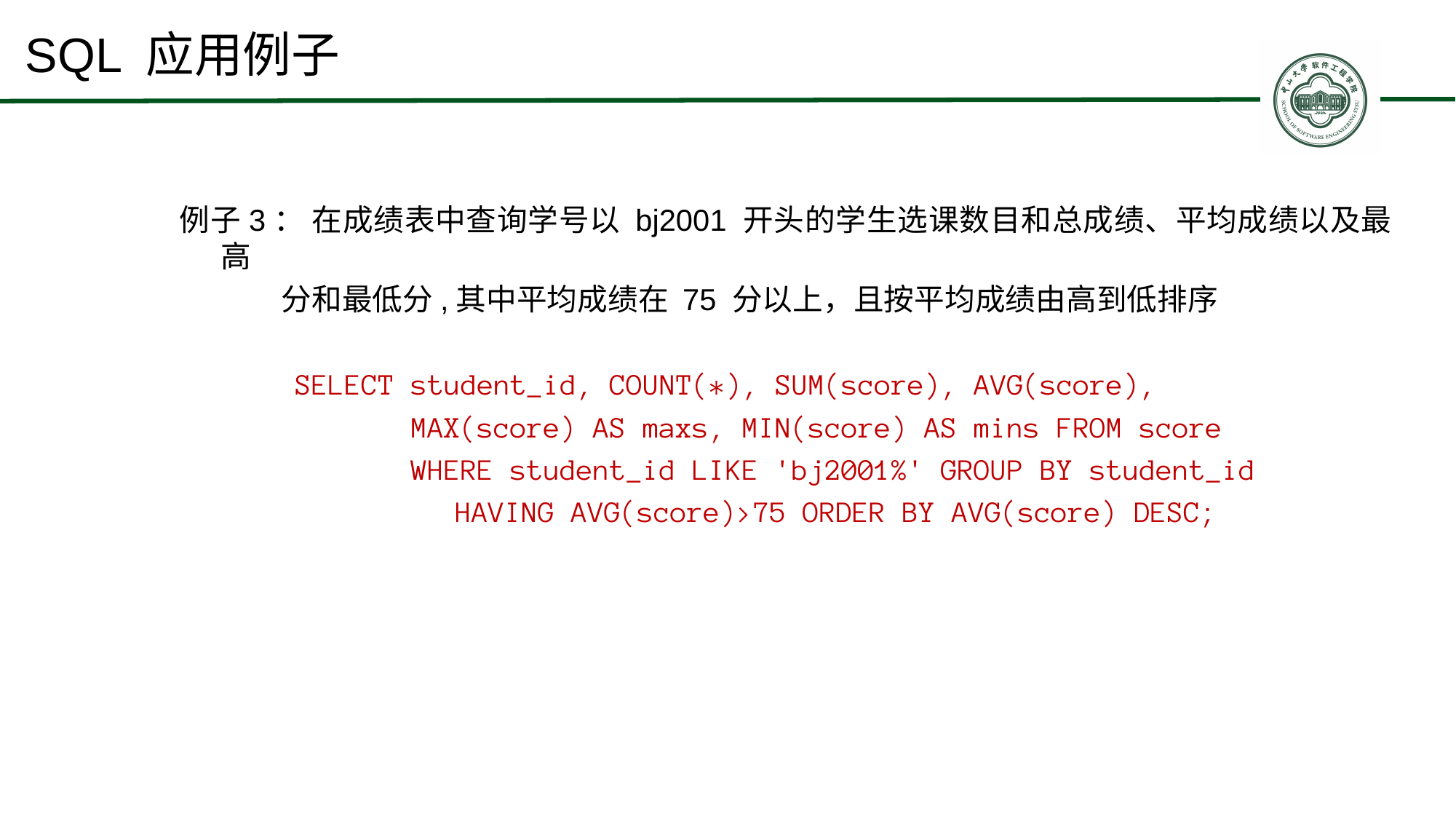

# SQL 应用例子
例子3： 在成绩表中查询学号以 bj2001 开头的学生选课数目和总成绩、平均成绩以及最高
              分和最低分,其中平均成绩在 75 分以上，且按平均成绩由高到低排序

       SELECT student_id, COUNT(*), SUM(score), AVG(score),
              MAX(score) AS maxs, MIN(score) AS mins FROM score
              WHERE student_id LIKE 'bj2001%' GROUP BY student_id
			 HAVING AVG(score)>75 ORDER BY AVG(score) DESC;